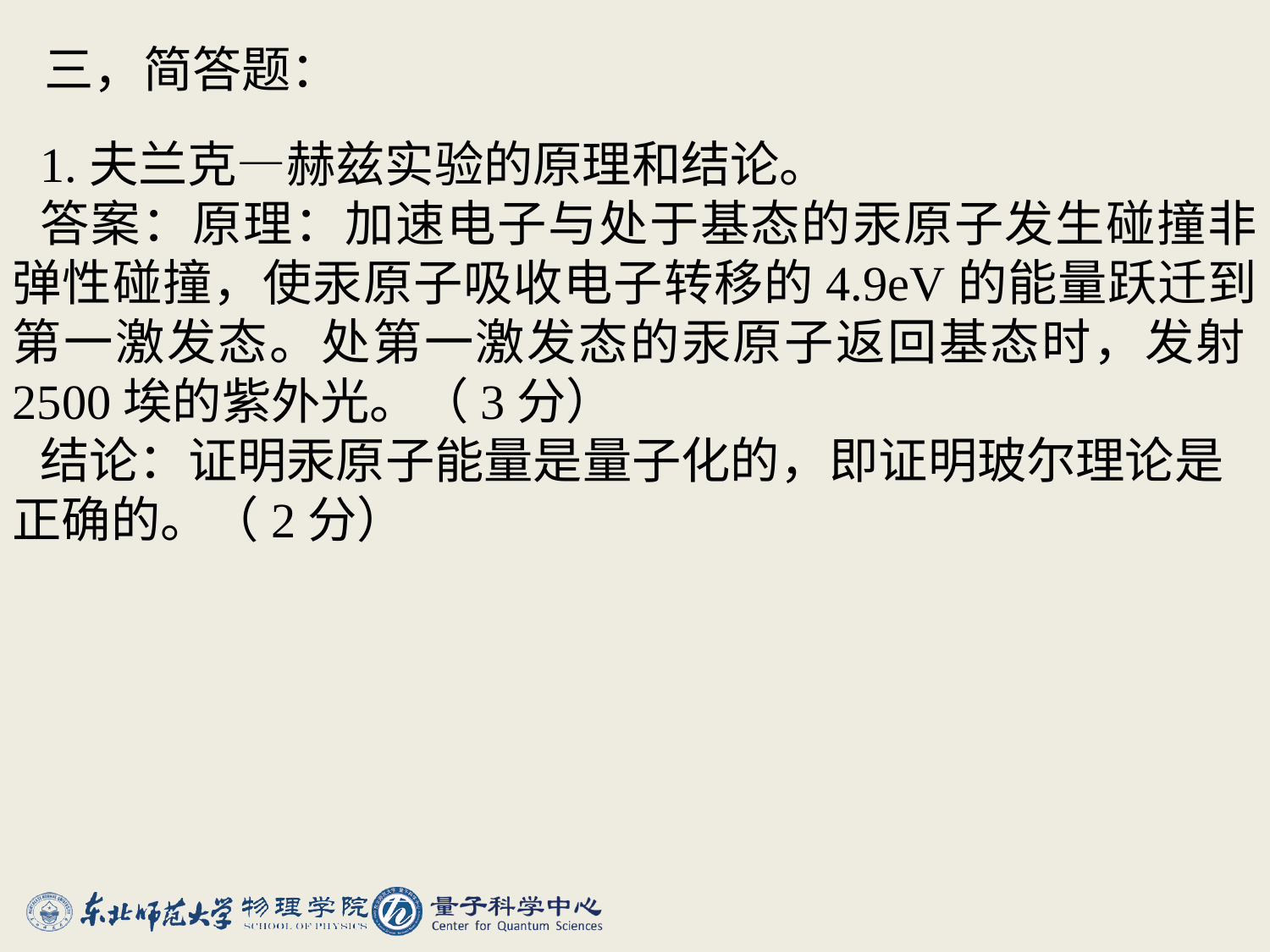

三，简答题：
#
1.夫兰克—赫兹实验的原理和结论。
答案：原理：加速电子与处于基态的汞原子发生碰撞非弹性碰撞，使汞原子吸收电子转移的4.9eV的能量跃迁到第一激发态。处第一激发态的汞原子返回基态时，发射2500埃的紫外光。（3分）
结论：证明汞原子能量是量子化的，即证明玻尔理论是正确的。（2分）